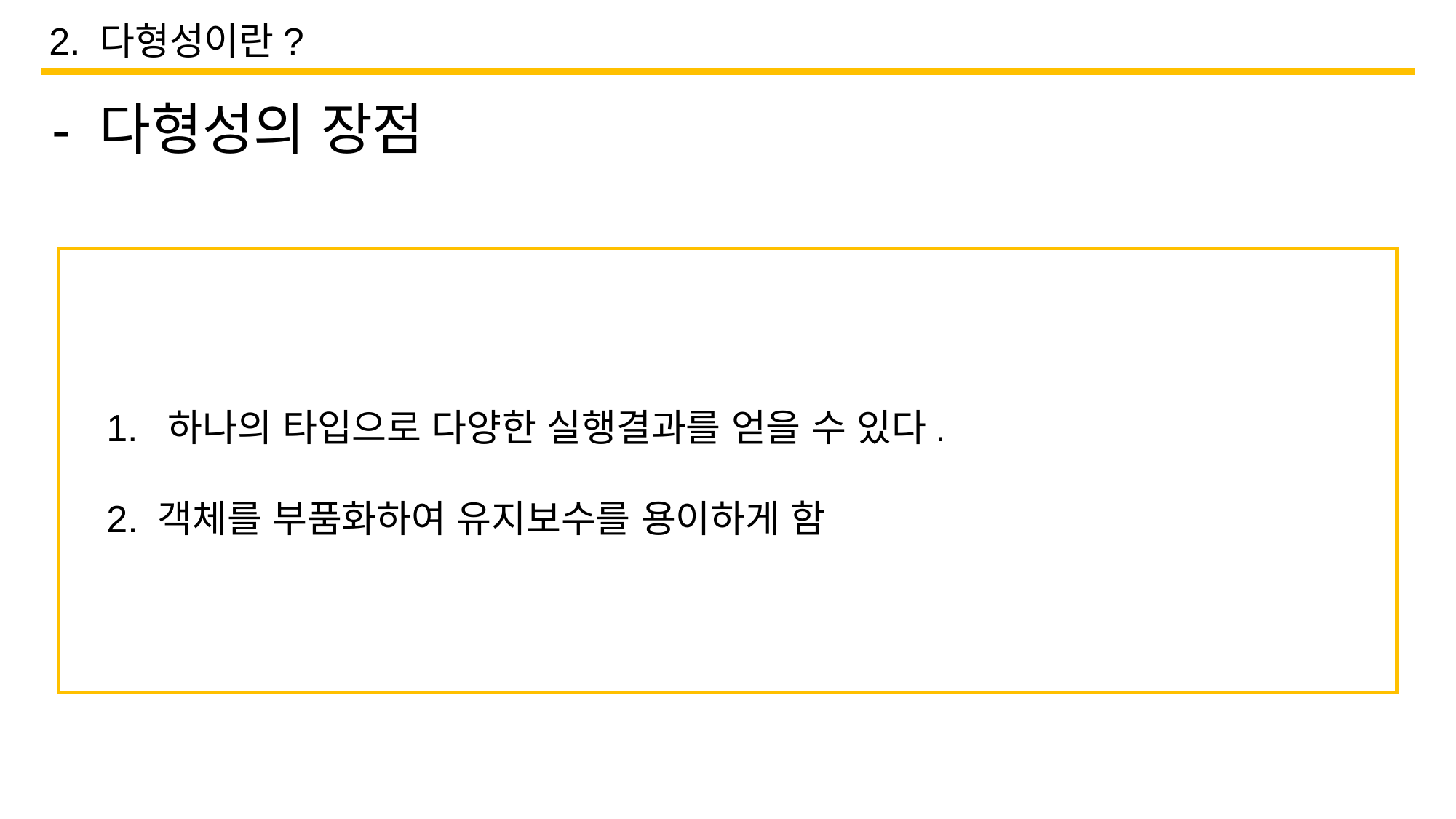

2. 다형성이란?
- 다형성의 장점

하나의 타입으로 다양한 실행결과를 얻을 수 있다.

2. 객체를 부품화하여 유지보수를 용이하게 함